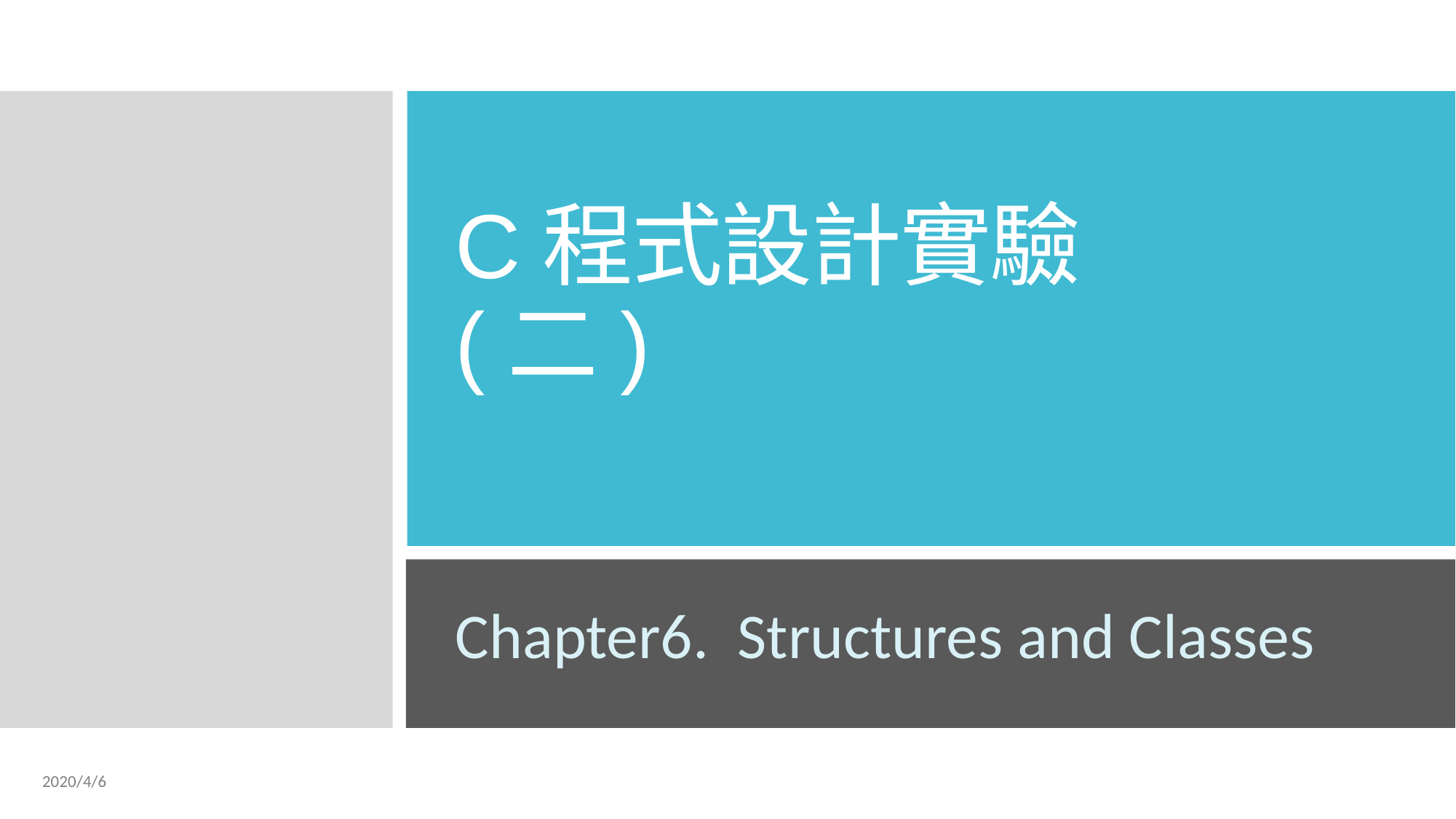

# C程式設計實驗(二)

Chapter6.  Structures and Classes
2020/4/6
1